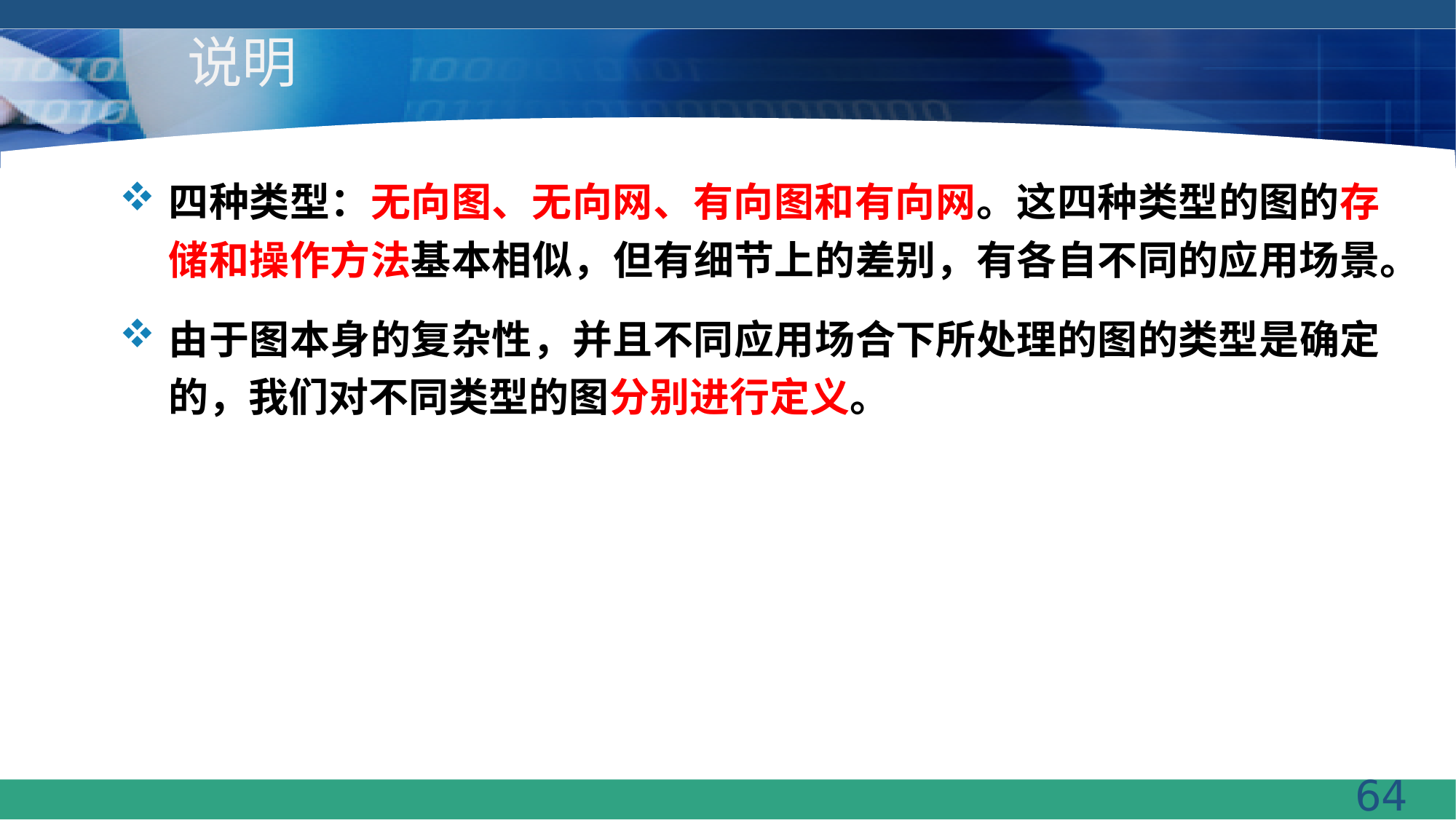

# 说明
四种类型：无向图、无向网、有向图和有向网。这四种类型的图的存储和操作方法基本相似，但有细节上的差别，有各自不同的应用场景。
由于图本身的复杂性，并且不同应用场合下所处理的图的类型是确定的，我们对不同类型的图分别进行定义。